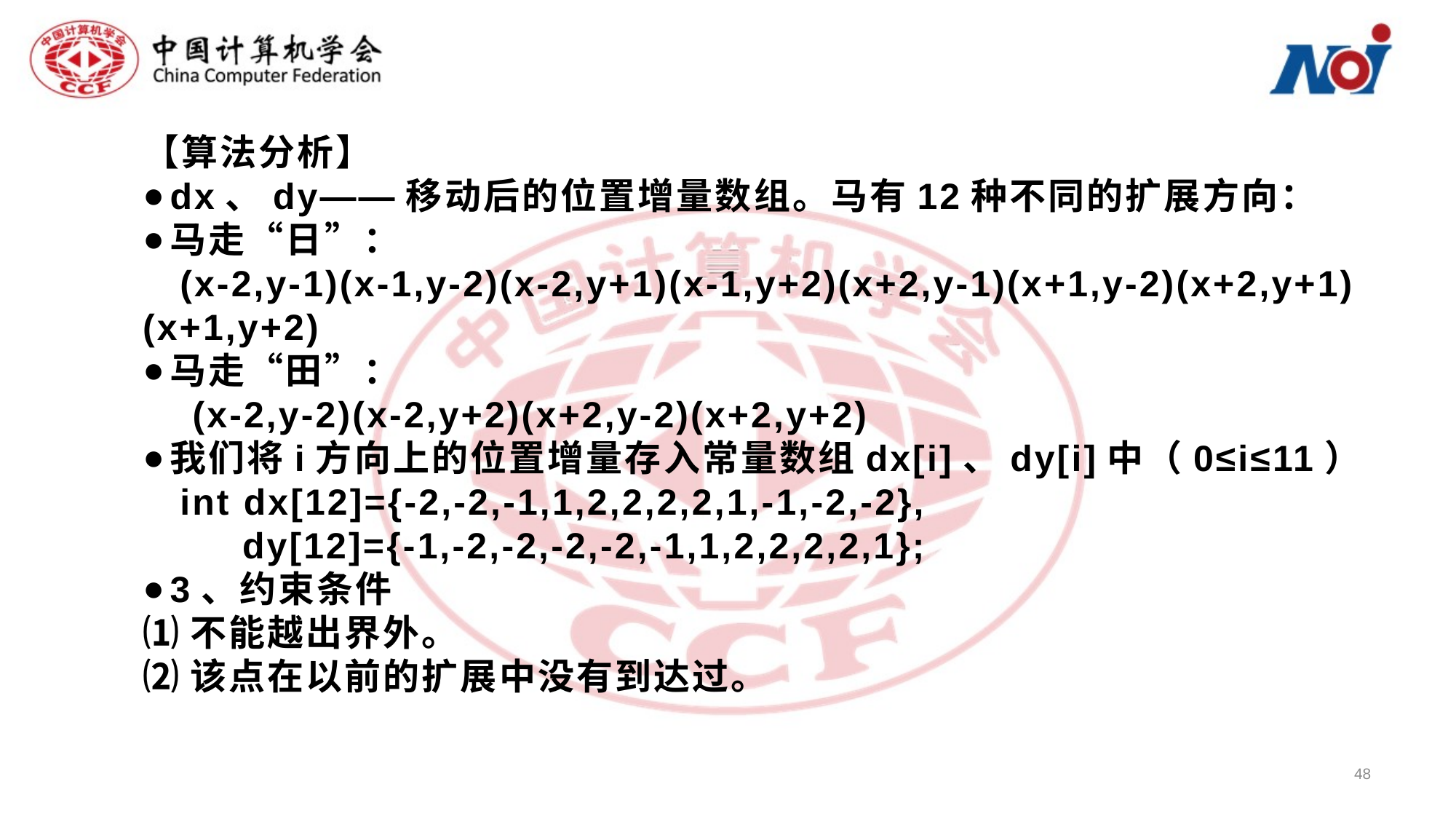

【算法分析】
dx、dy——移动后的位置增量数组。马有12种不同的扩展方向：
马走“日”：
   (x-2,y-1)(x-1,y-2)(x-2,y+1)(x-1,y+2)(x+2,y-1)(x+1,y-2)(x+2,y+1)(x+1,y+2)
马走“田”：
    (x-2,y-2)(x-2,y+2)(x+2,y-2)(x+2,y+2)
我们将i方向上的位置增量存入常量数组dx[i]、dy[i]中（0≤i≤11）
   int dx[12]={-2,-2,-1,1,2,2,2,2,1,-1,-2,-2},
        dy[12]={-1,-2,-2,-2,-2,-1,1,2,2,2,2,1};
3、约束条件
⑴不能越出界外。
⑵该点在以前的扩展中没有到达过。
48